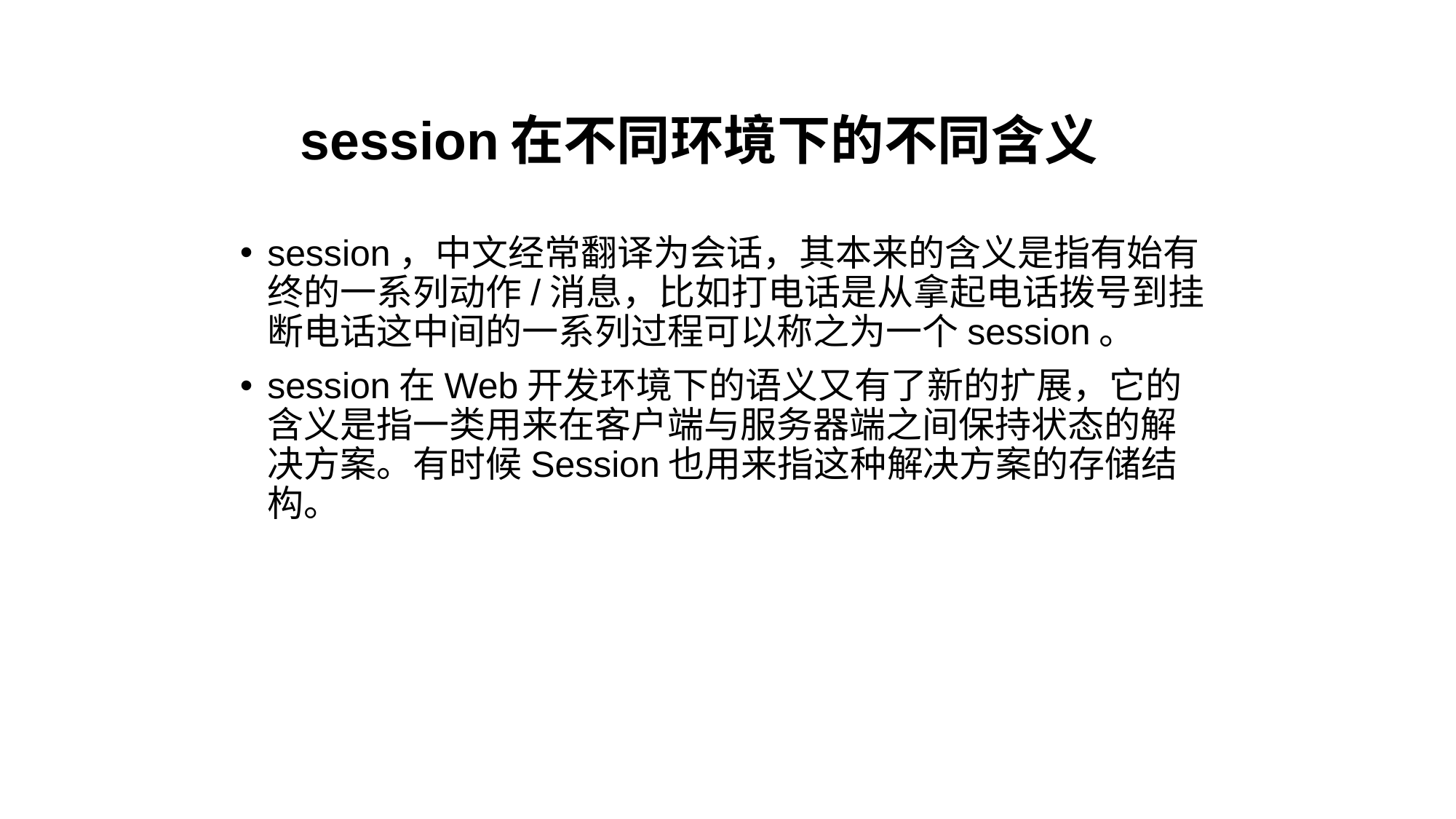

# session在不同环境下的不同含义
session，中文经常翻译为会话，其本来的含义是指有始有终的一系列动作/消息，比如打电话是从拿起电话拨号到挂断电话这中间的一系列过程可以称之为一个session。
session在Web开发环境下的语义又有了新的扩展，它的含义是指一类用来在客户端与服务器端之间保持状态的解决方案。有时候Session也用来指这种解决方案的存储结构。